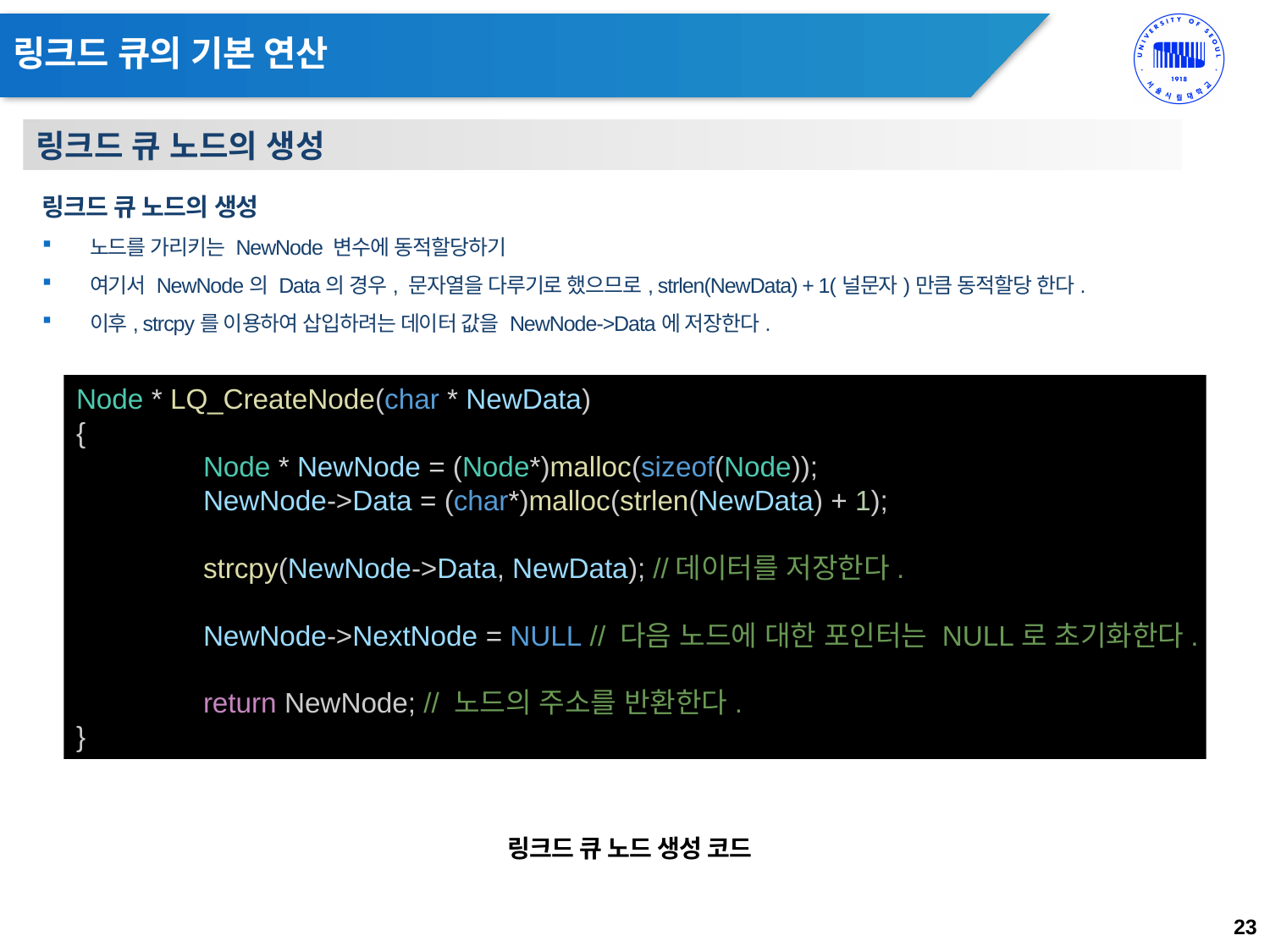

# 링크드 큐의 기본 연산
링크드 큐 노드의 생성
링크드 큐 노드의 생성
노드를 가리키는 NewNode 변수에 동적할당하기
여기서 NewNode의 Data의 경우, 문자열을 다루기로 했으므로, strlen(NewData) + 1(널문자)만큼 동적할당 한다.
이후, strcpy를 이용하여 삽입하려는 데이터 값을 NewNode->Data에 저장한다.

Node * LQ_CreateNode(char * NewData)
{
	Node * NewNode = (Node*)malloc(sizeof(Node));
	NewNode->Data = (char*)malloc(strlen(NewData) + 1);
	strcpy(NewNode->Data, NewData); //데이터를 저장한다.
	NewNode->NextNode = NULL // 다음 노드에 대한 포인터는 NULL로 초기화한다.
	return NewNode; // 노드의 주소를 반환한다.
}
링크드 큐 노드 생성 코드
23